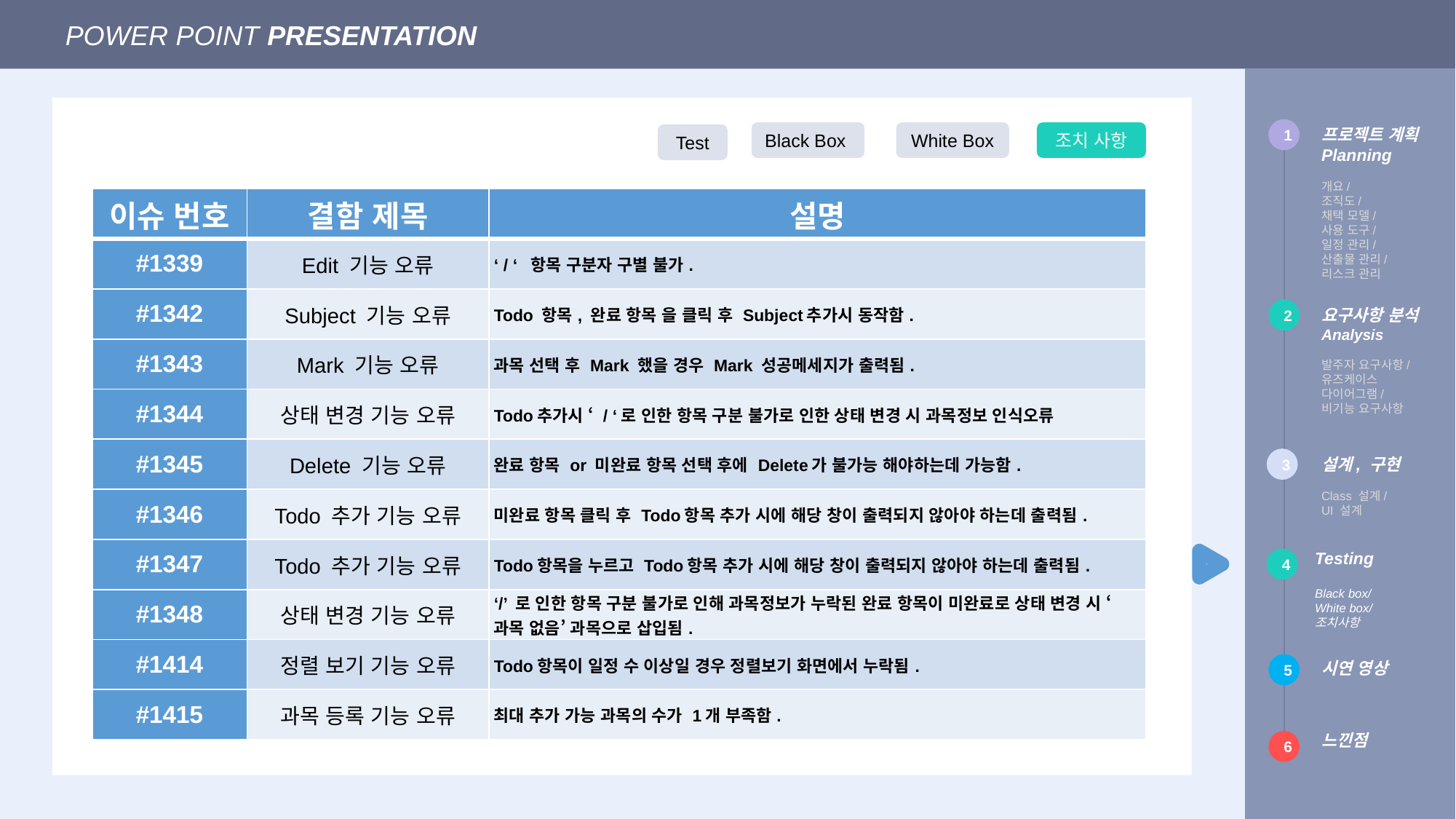

POWER POINT PRESENTATION

1
프로젝트 계획
Planning

개요/
조직도/
채택 모델/
사용 도구/
일정 관리/
산출물 관리/
리스크 관리

Black Box
White Box
조치 사항
Test
| 이슈 번호 | 결함 제목 | 설명 |
| --- | --- | --- |
| #1339 | Edit 기능 오류 | ‘ / ‘ 항목 구분자 구별 불가. |
| #1342 | Subject 기능 오류 | Todo 항목, 완료 항목 을 클릭 후 Subject추가시 동작함. |
| #1343 | Mark 기능 오류 | 과목 선택 후 Mark 했을 경우 Mark 성공메세지가 출력됨. |
| #1344 | 상태 변경 기능 오류 | Todo추가시 ‘ / ‘로 인한 항목 구분 불가로 인한 상태 변경 시 과목정보 인식오류 |
| #1345 | Delete 기능 오류 | 완료 항목 or 미완료 항목 선택 후에 Delete가 불가능 해야하는데 가능함. |
| #1346 | Todo 추가 기능 오류 | 미완료 항목 클릭 후 Todo항목 추가 시에 해당 창이 출력되지 않아야 하는데 출력됨. |
| #1347 | Todo 추가 기능 오류 | Todo항목을 누르고 Todo항목 추가 시에 해당 창이 출력되지 않아야 하는데 출력됨. |
| #1348 | 상태 변경 기능 오류 | ‘/’ 로 인한 항목 구분 불가로 인해 과목정보가 누락된 완료 항목이 미완료로 상태 변경 시 ‘과목 없음’ 과목으로 삽입됨. |
| #1414 | 정렬 보기 기능 오류 | Todo항목이 일정 수 이상일 경우 정렬보기 화면에서 누락됨. |
| #1415 | 과목 등록 기능 오류 | 최대 추가 가능 과목의 수가 1개 부족함. |
2
요구사항 분석Analysis

발주자 요구사항/
유즈케이스
다이어그램/
비기능 요구사항
3
설계, 구현

Class 설계/
UI 설계
Testing

Black box/
White box/
조치사항
4
시연 영상
5
느낀점
6